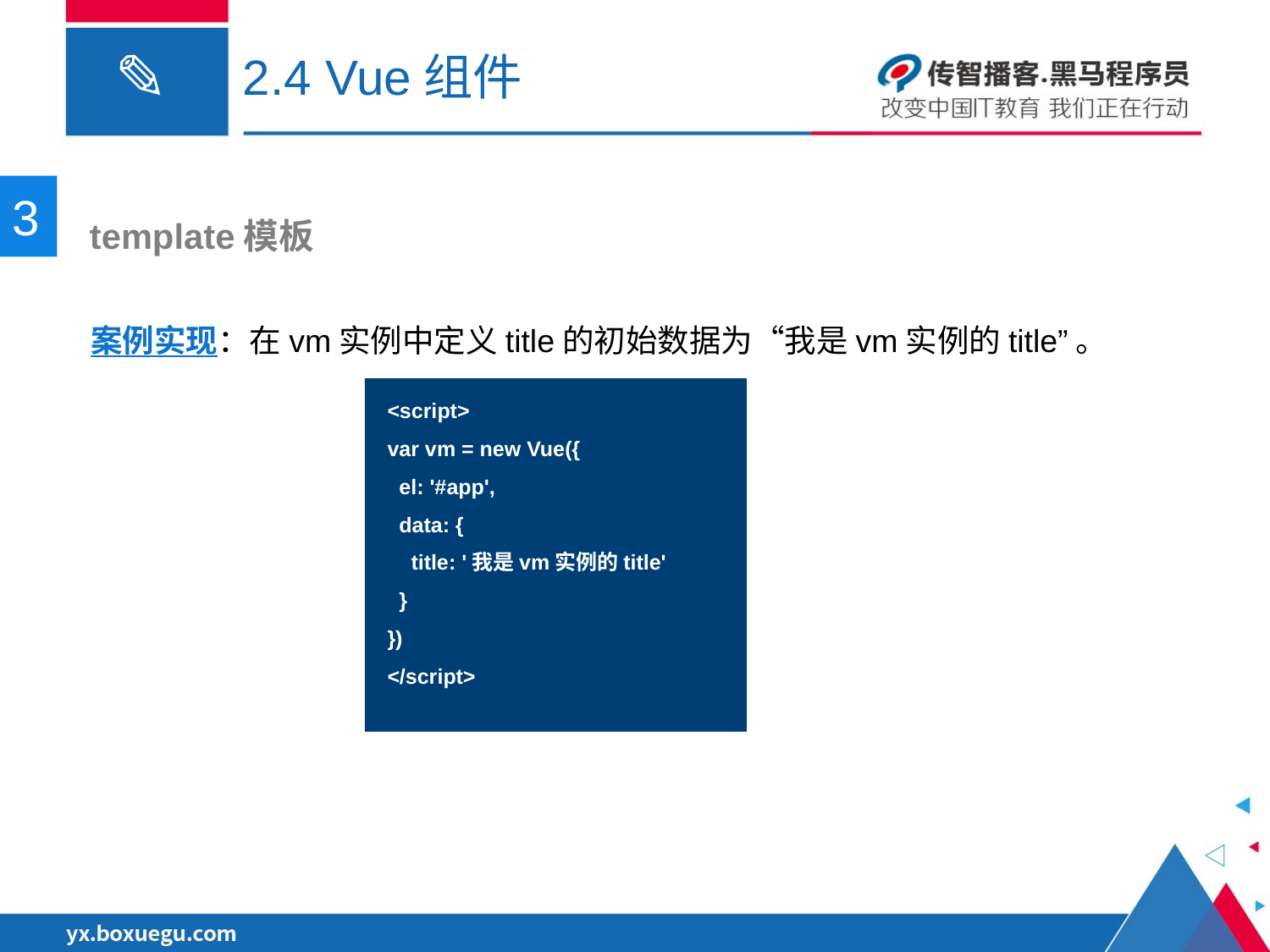

# 2.4 Vue组件

3
  template模板
案例实现：在vm实例中定义title的初始数据为“我是vm实例的title”。

<script>
var vm = new Vue({
  el: '#app',
  data: {
    title: '我是vm实例的title'
  }
})
</script>